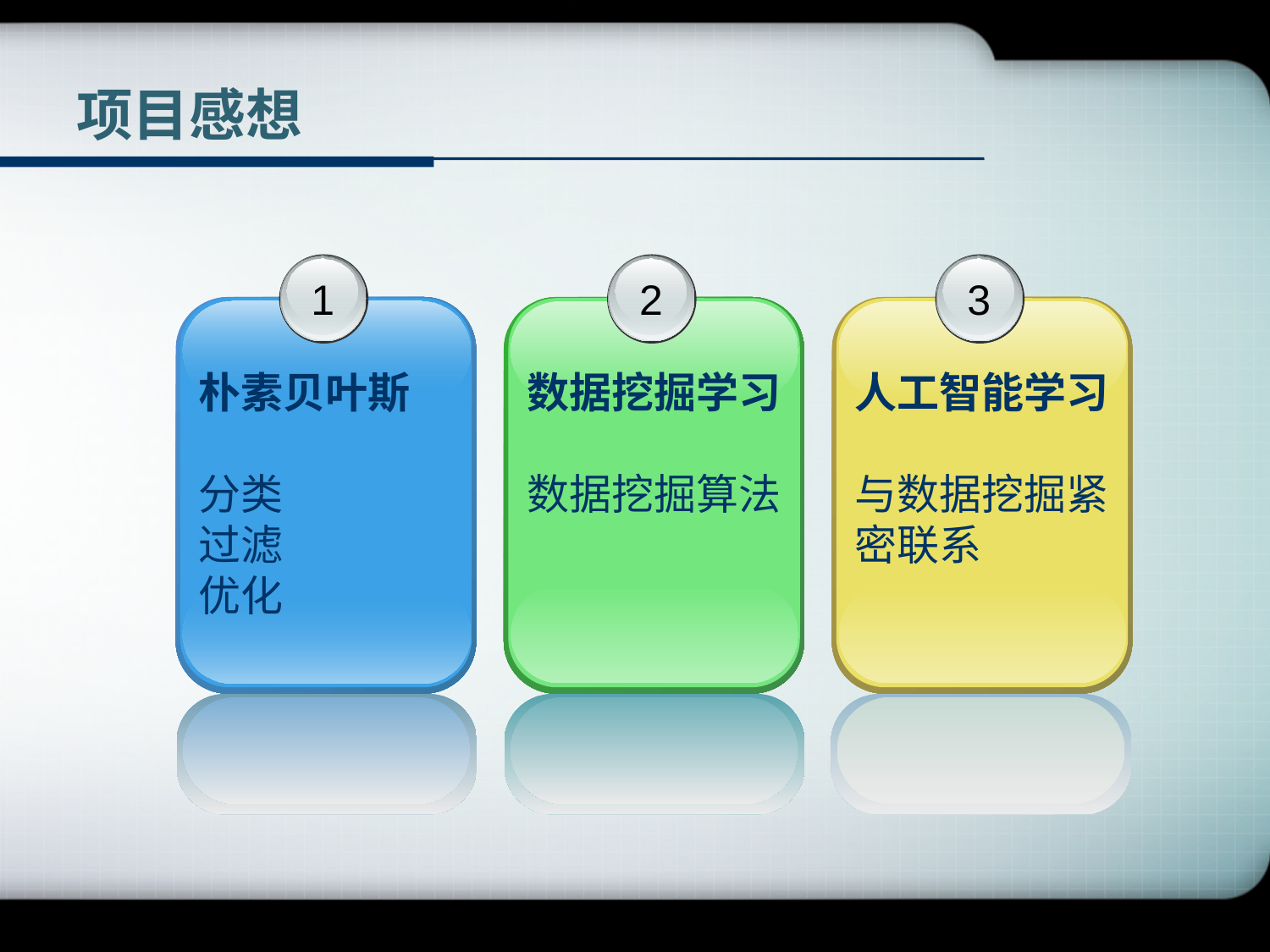

# 项目感想

1

朴素贝叶斯

分类
过滤
优化

2

数据挖掘学习

数据挖掘算法

3

人工智能学习

与数据挖掘紧密联系